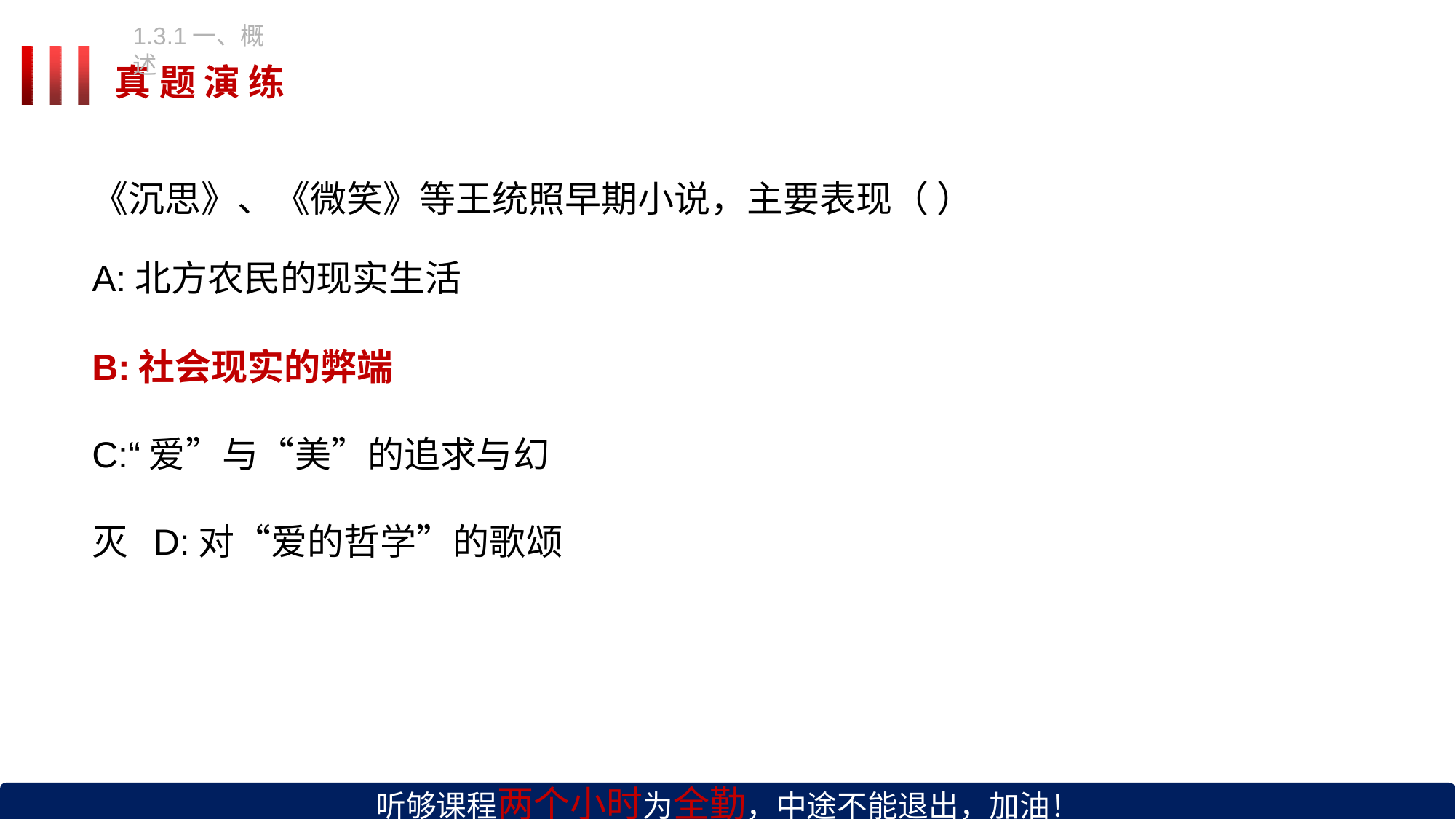

1.3.1一、概述

# 真 题 演 练
《沉思》、《微笑》等王统照早期小说，主要表现（ ）

A:北方农民的现实生活

B:社会现实的弊端
C:“爱”与“美”的追求与幻灭  D:对“爱的哲学”的歌颂

听够课程两个小时为全勤，中途不能退出，加油！